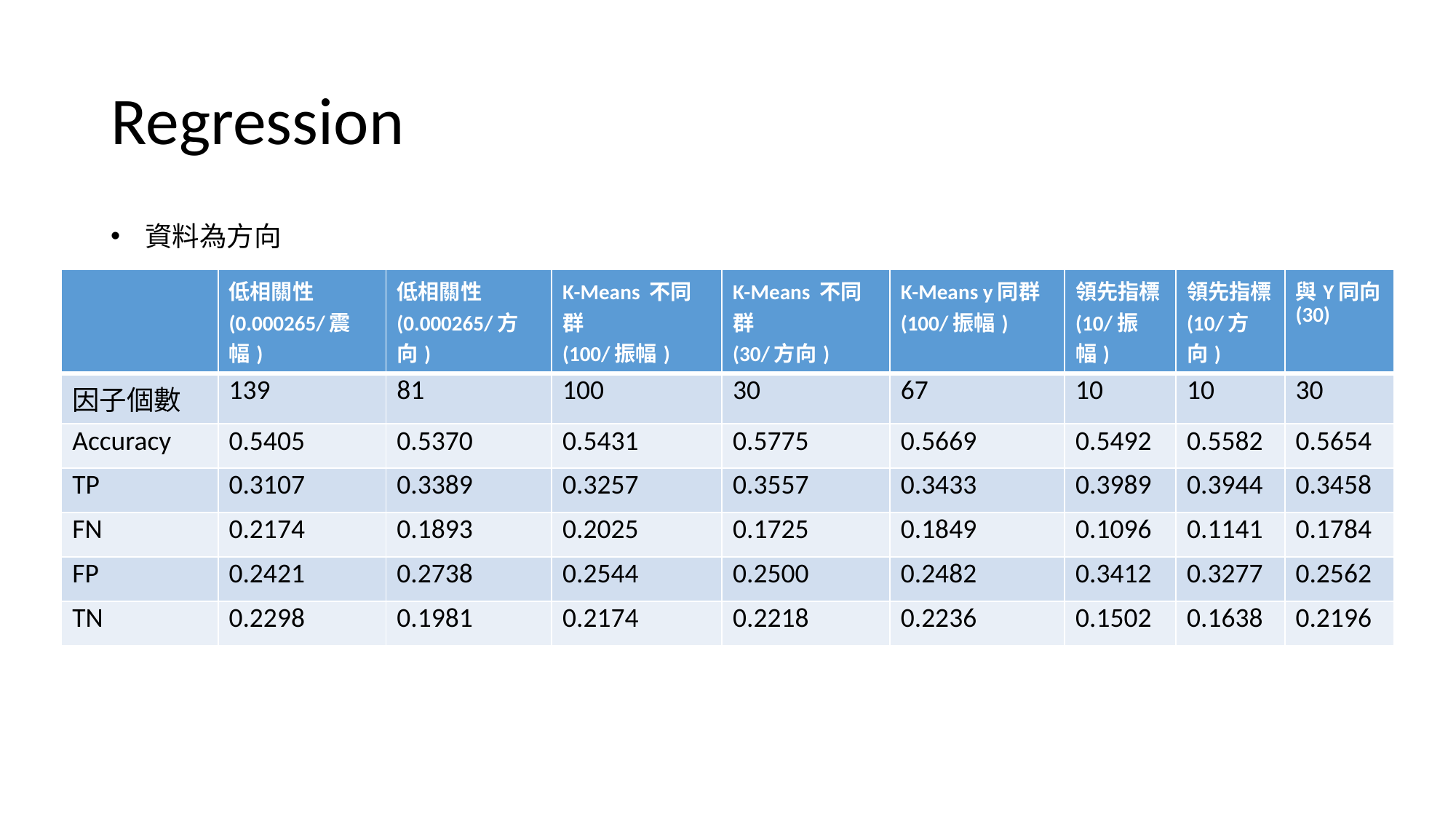

# Regression
資料為方向
|  | 低相關性(0.000265/震幅) | 低相關性(0.000265/方向) | K-Means 不同群 (100/振幅) | K-Means 不同群 (30/方向) | K-Means y同群 (100/振幅) | 領先指標 (10/振幅) | 領先指標 (10/方向) | 與Y同向 (30) |
| --- | --- | --- | --- | --- | --- | --- | --- | --- |
| 因子個數 | 139 | 81 | 100 | 30 | 67 | 10 | 10 | 30 |
| Accuracy | 0.5405 | 0.5370 | 0.5431 | 0.5775 | 0.5669 | 0.5492 | 0.5582 | 0.5654 |
| TP | 0.3107 | 0.3389 | 0.3257 | 0.3557 | 0.3433 | 0.3989 | 0.3944 | 0.3458 |
| FN | 0.2174 | 0.1893 | 0.2025 | 0.1725 | 0.1849 | 0.1096 | 0.1141 | 0.1784 |
| FP | 0.2421 | 0.2738 | 0.2544 | 0.2500 | 0.2482 | 0.3412 | 0.3277 | 0.2562 |
| TN | 0.2298 | 0.1981 | 0.2174 | 0.2218 | 0.2236 | 0.1502 | 0.1638 | 0.2196 |